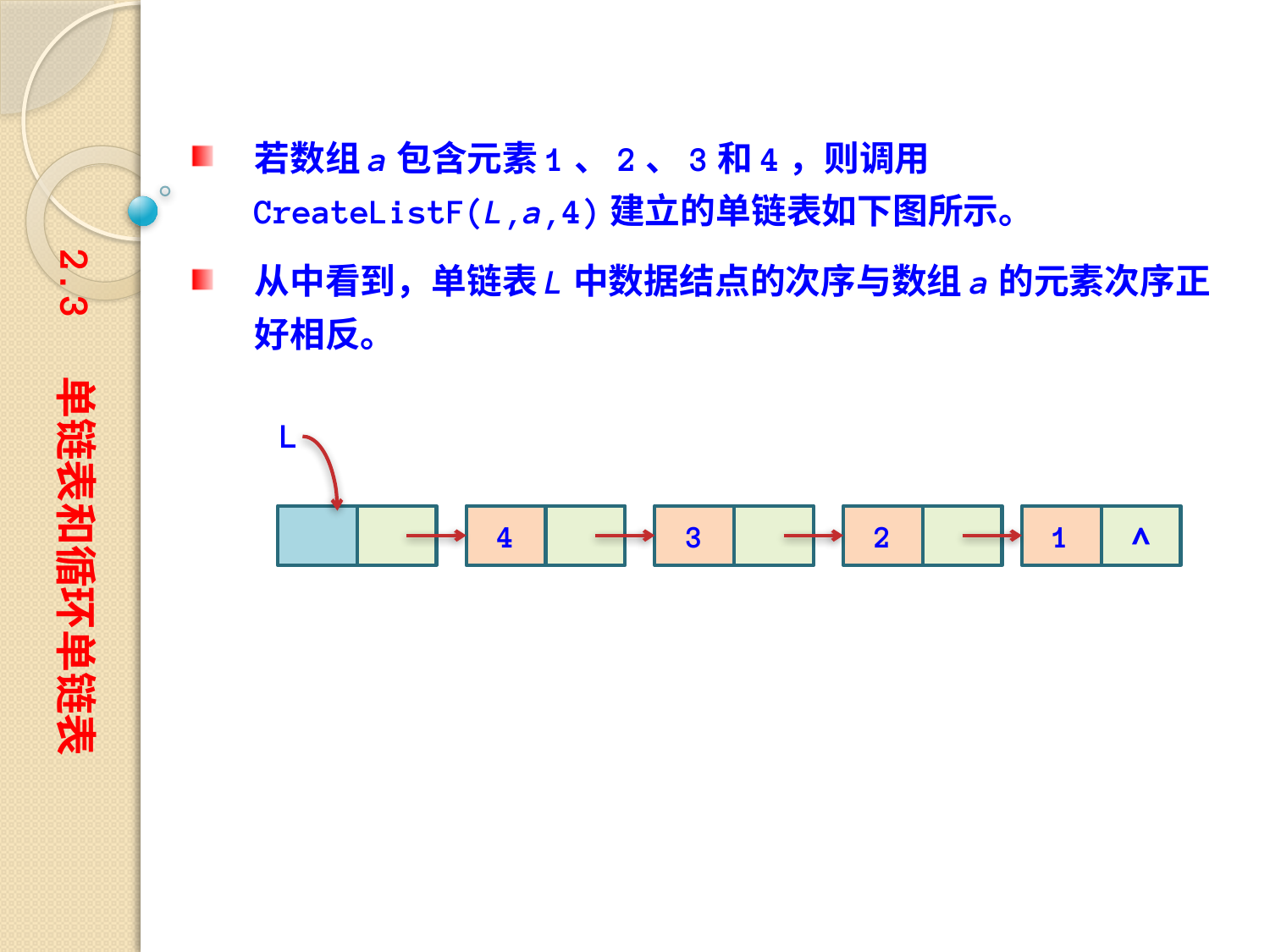

若数组a包含元素1、2、3和4，则调用CreateListF(L,a,4)建立的单链表如下图所示。
从中看到，单链表L中数据结点的次序与数组a的元素次序正好相反。
2.3  单链表和循环单链表
L

4

3

2

1
∧